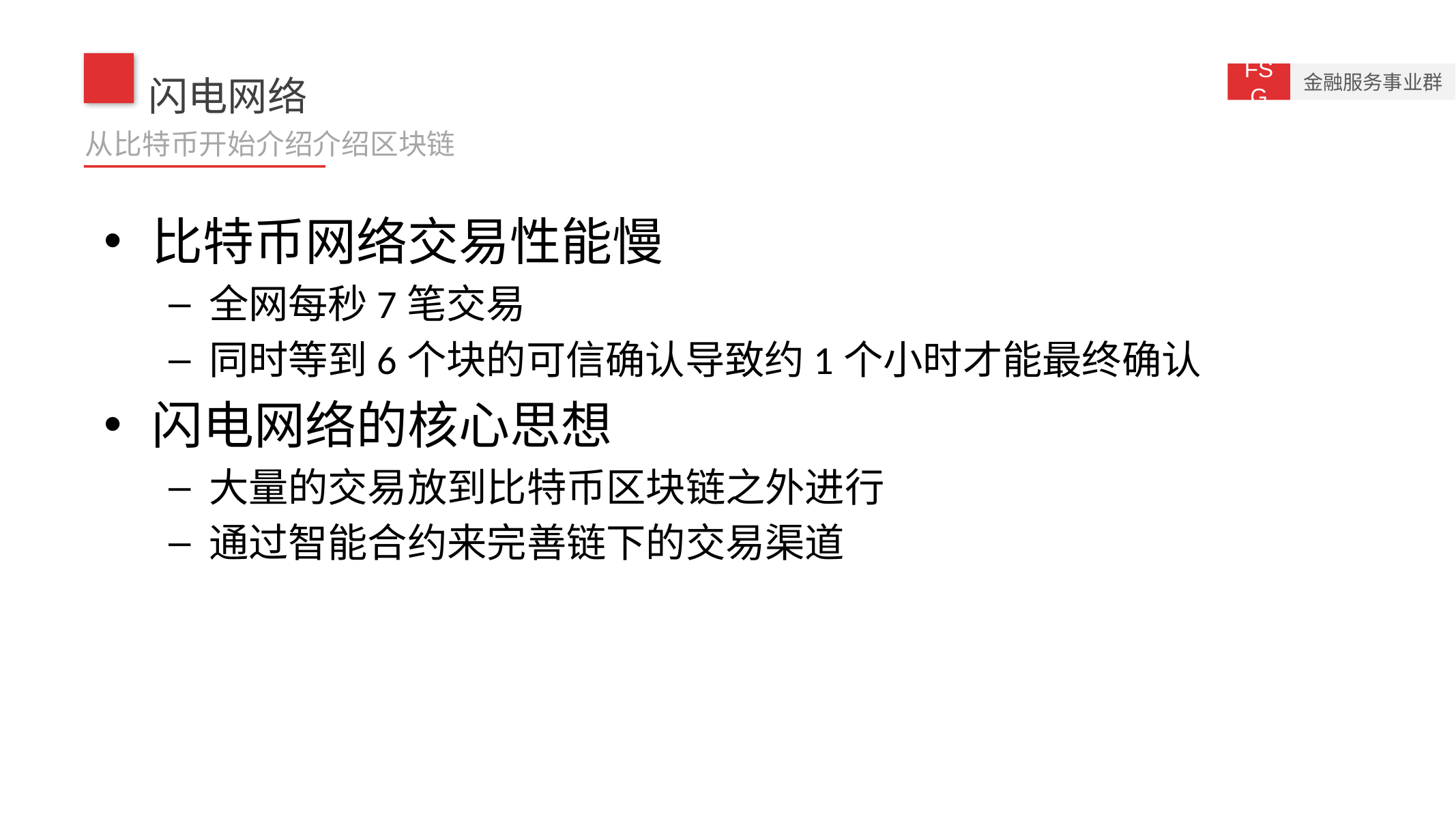

闪电网络

从比特币开始介绍介绍区块链

比特币网络交易性能慢
全网每秒7笔交易
同时等到6个块的可信确认导致约1个小时才能最终确认
闪电网络的核心思想
大量的交易放到比特币区块链之外进行
通过智能合约来完善链下的交易渠道